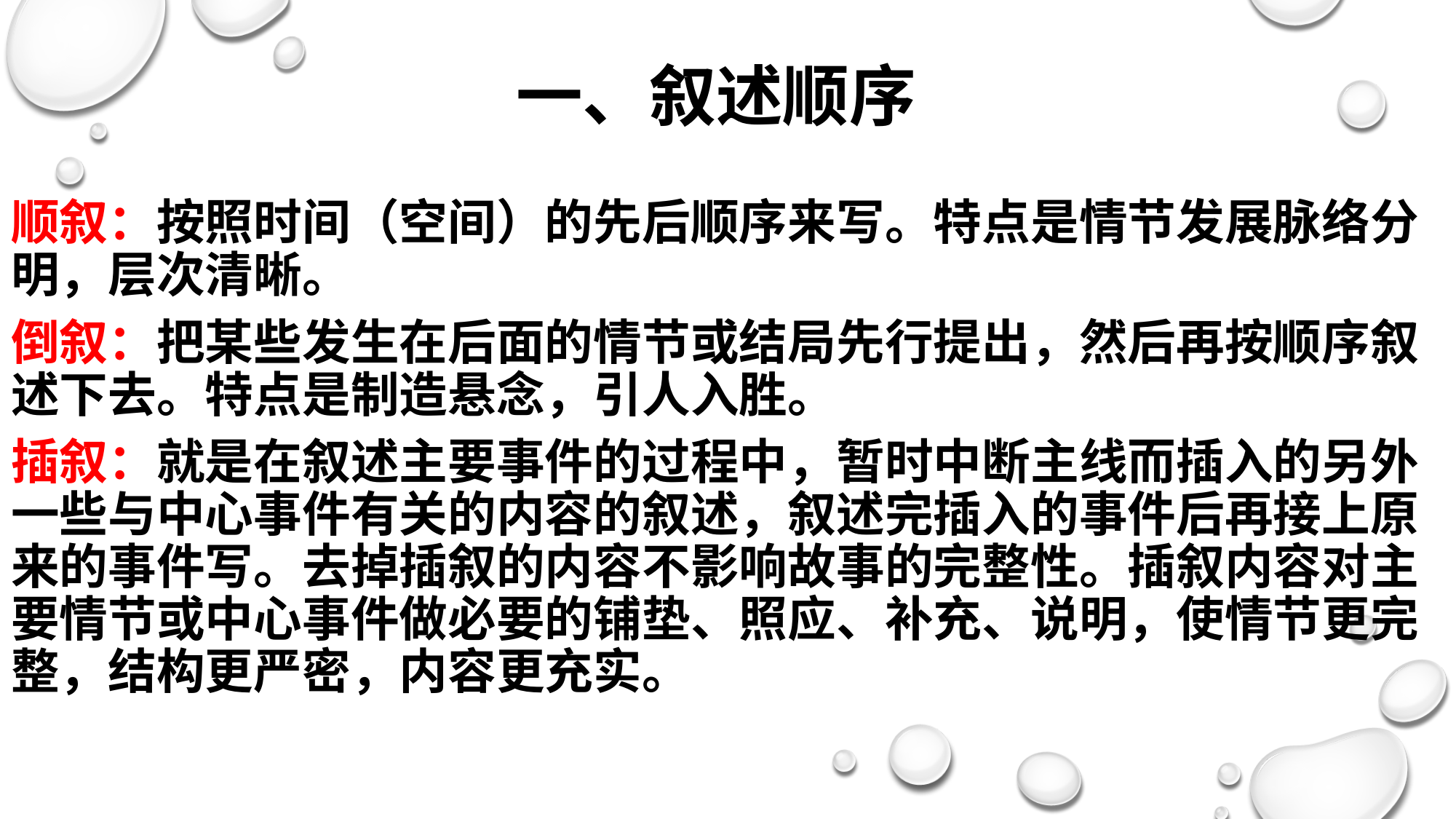

# 一、叙述顺序
顺叙：按照时间（空间）的先后顺序来写。特点是情节发展脉络分明，层次清晰。
倒叙：把某些发生在后面的情节或结局先行提出，然后再按顺序叙述下去。特点是制造悬念，引人入胜。
插叙：就是在叙述主要事件的过程中，暂时中断主线而插入的另外一些与中心事件有关的内容的叙述，叙述完插入的事件后再接上原来的事件写。去掉插叙的内容不影响故事的完整性。插叙内容对主要情节或中心事件做必要的铺垫、照应、补充、说明，使情节更完整，结构更严密，内容更充实。